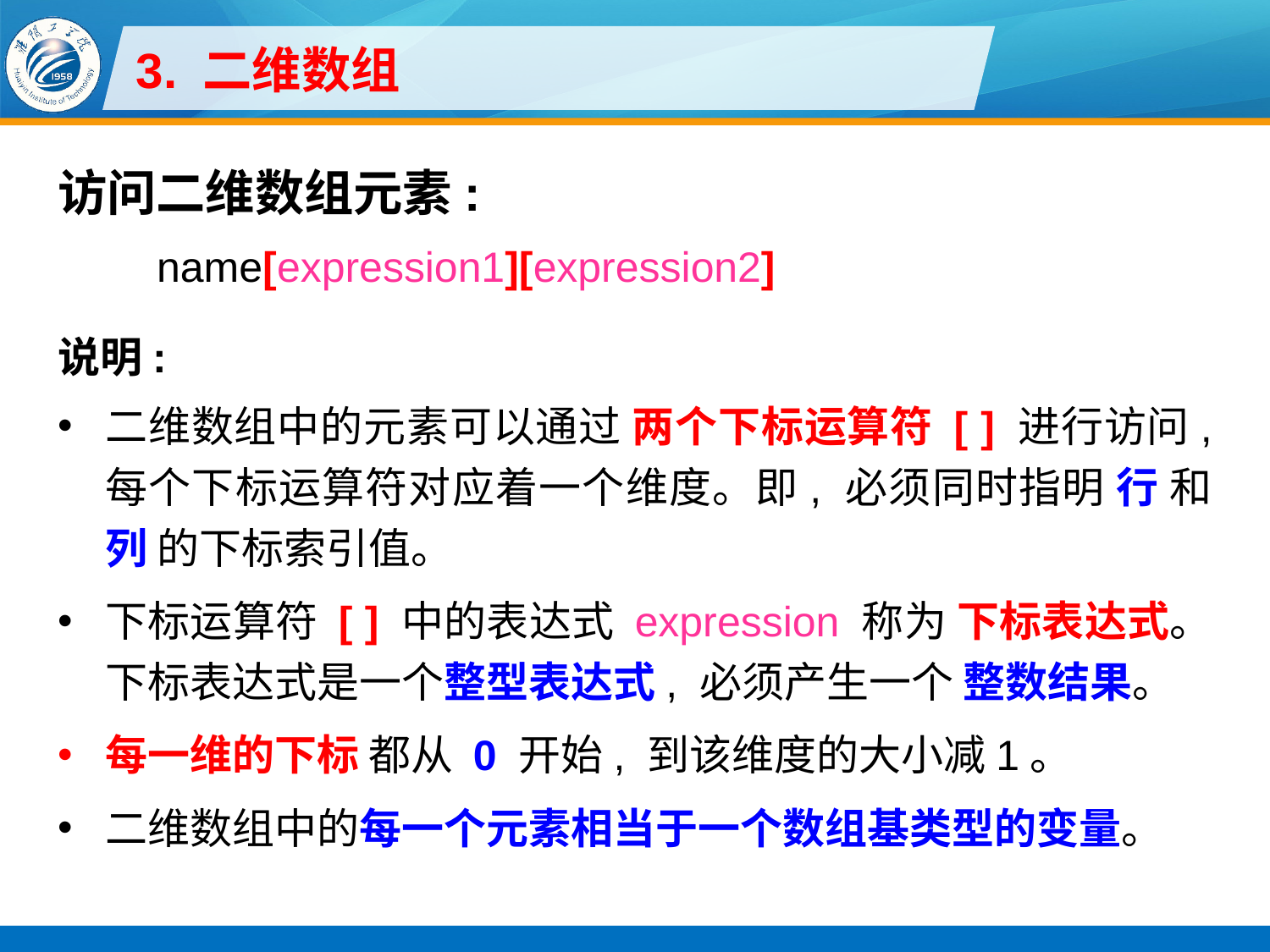

# 3. 二维数组
访问二维数组元素:
name[expression1][expression2]
说明:
二维数组中的元素可以通过 两个下标运算符 [ ] 进行访问, 每个下标运算符对应着一个维度。即, 必须同时指明 行 和 列 的下标索引值。
下标运算符 [ ] 中的表达式 expression 称为 下标表达式。下标表达式是一个整型表达式, 必须产生一个 整数结果。
每一维的下标 都从 0 开始, 到该维度的大小减1。
二维数组中的每一个元素相当于一个数组基类型的变量。